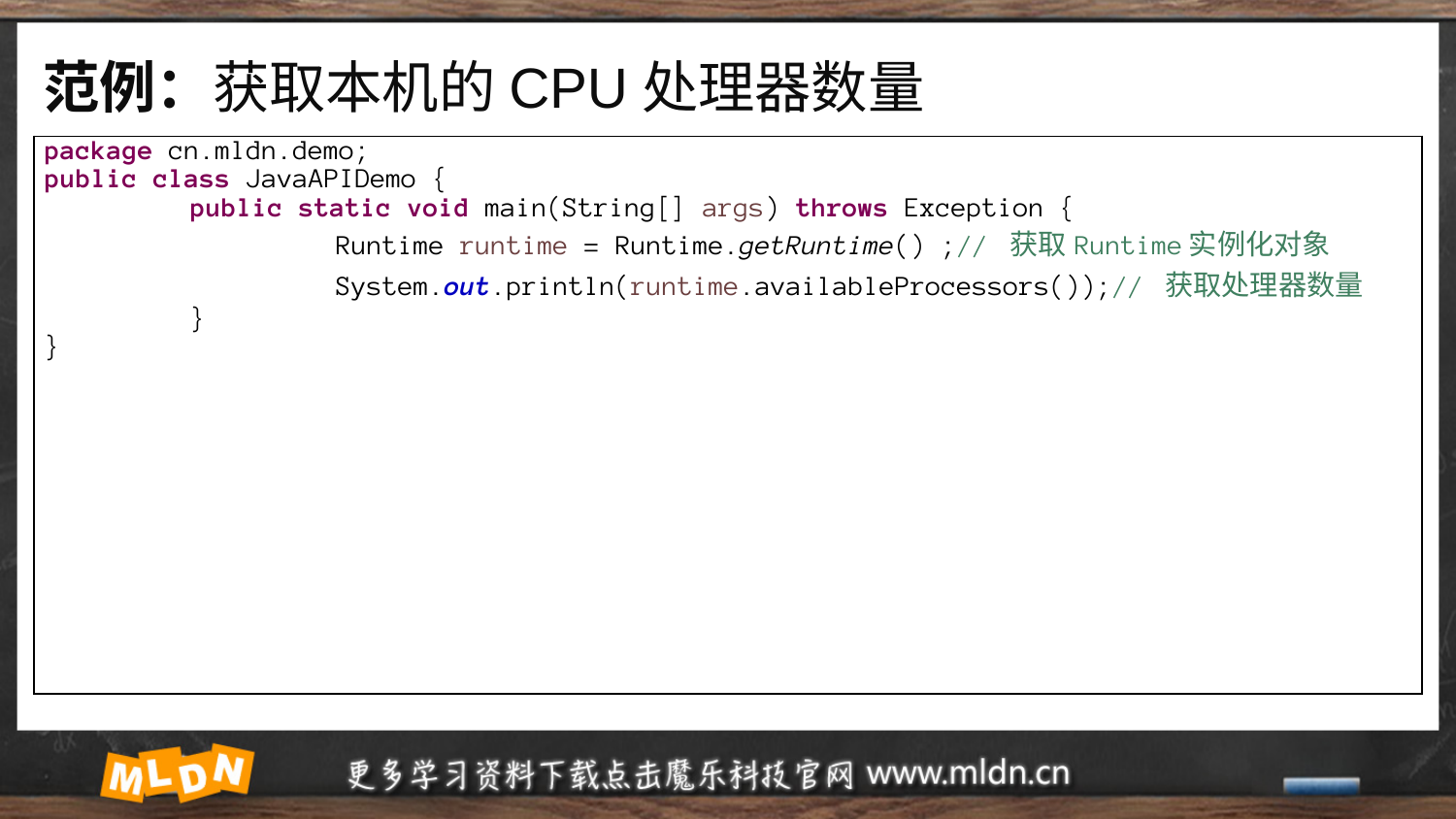

# 范例：获取本机的CPU处理器数量
| package cn.mldn.demo; public class JavaAPIDemo { public static void main(String[] args) throws Exception { Runtime runtime = Runtime.getRuntime() ;// 获取Runtime实例化对象 System.out.println(runtime.availableProcessors());// 获取处理器数量 } } |
| --- |